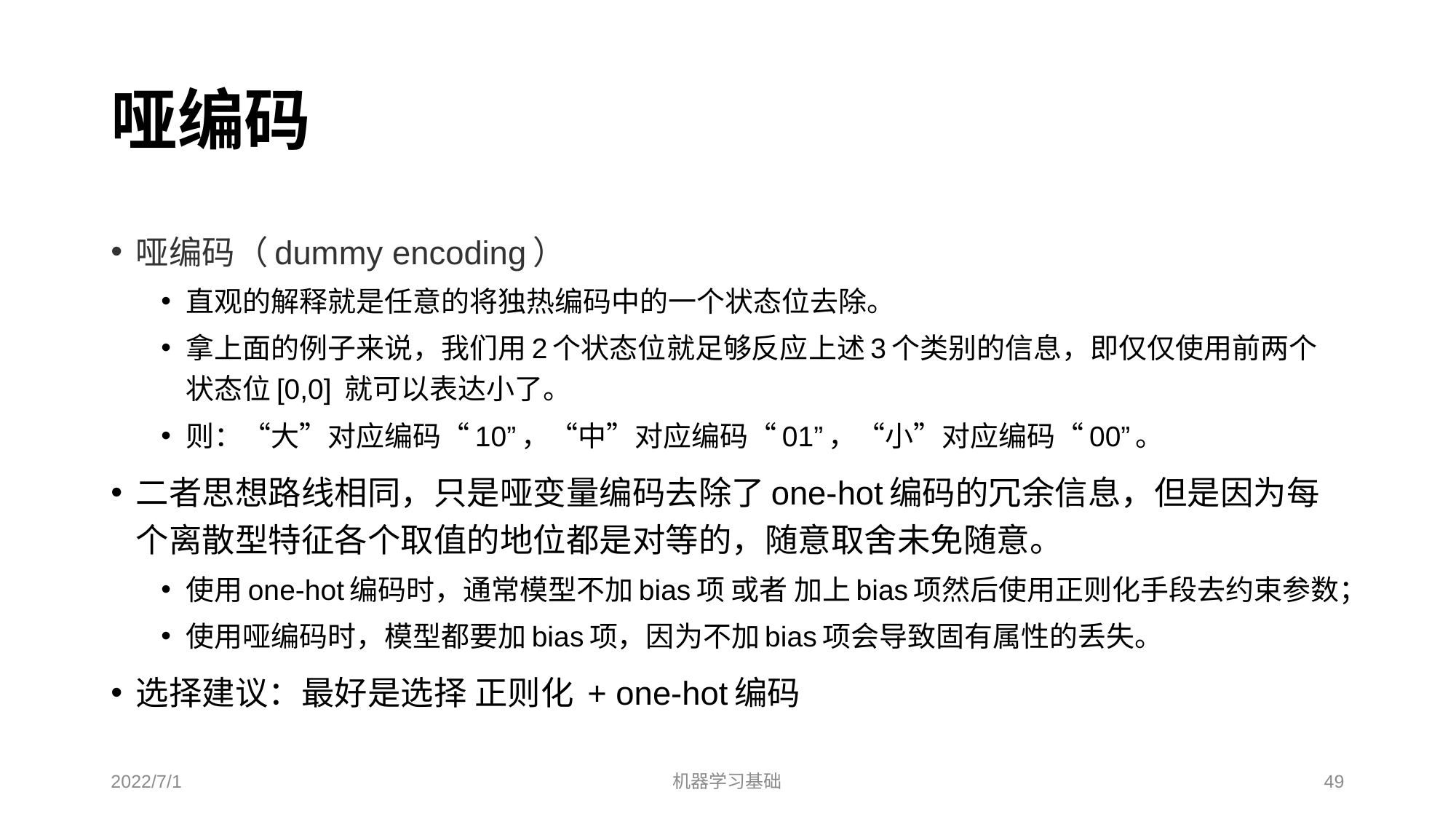

# 哑编码
哑编码（dummy encoding）
直观的解释就是任意的将独热编码中的一个状态位去除。
拿上面的例子来说，我们用2个状态位就足够反应上述3个类别的信息，即仅仅使用前两个状态位[0,0] 就可以表达小了。
则：“大”对应编码“10”，“中”对应编码“01”，“小”对应编码“00”。
二者思想路线相同，只是哑变量编码去除了one-hot编码的冗余信息，但是因为每个离散型特征各个取值的地位都是对等的，随意取舍未免随意。
使用one-hot编码时，通常模型不加bias项 或者 加上bias项然后使用正则化手段去约束参数；
使用哑编码时，模型都要加bias项，因为不加bias项会导致固有属性的丢失。
选择建议：最好是选择 正则化 + one-hot编码
2022/7/1
机器学习基础
49